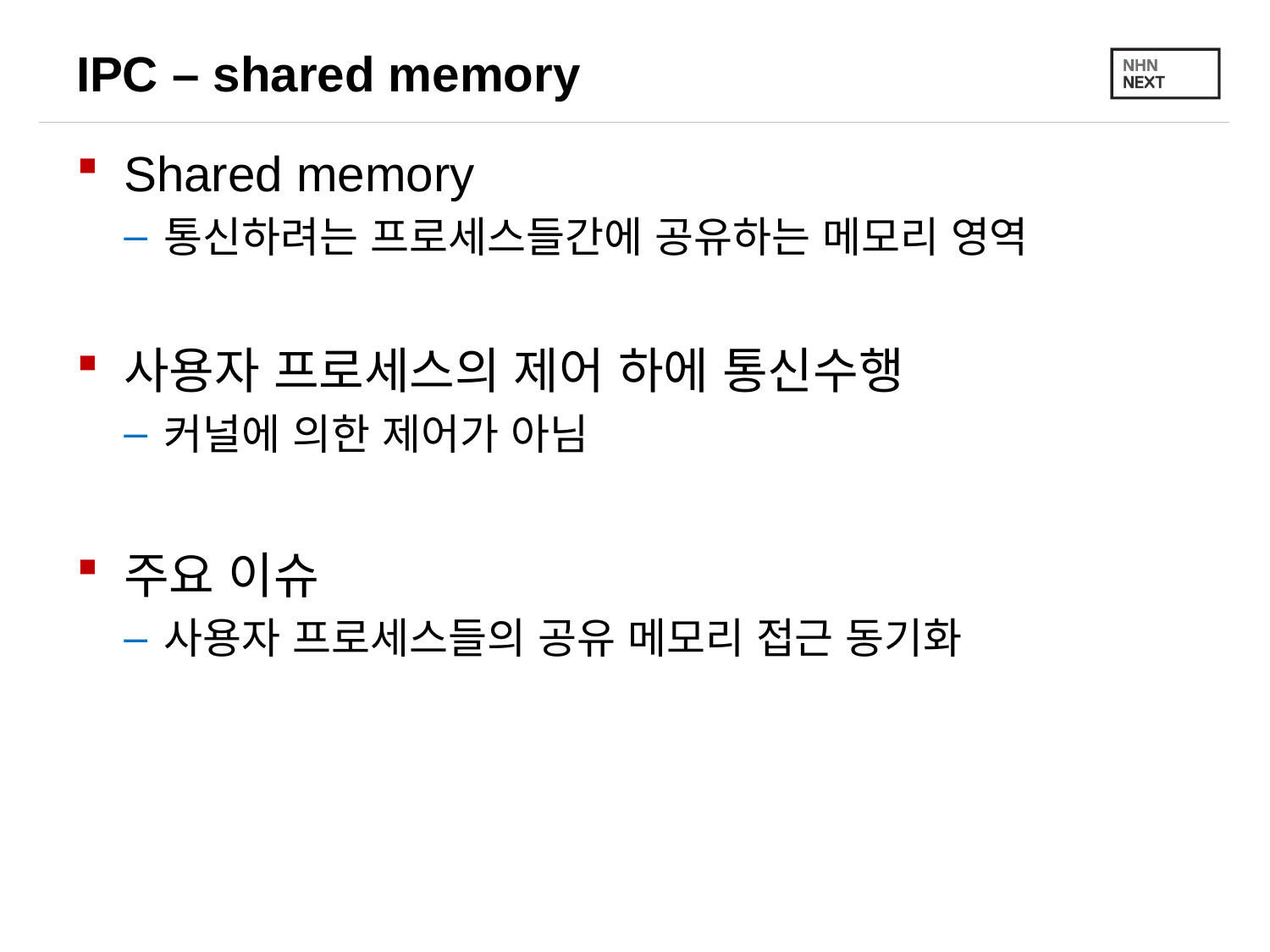

# IPC – shared memory
Shared memory
통신하려는 프로세스들간에 공유하는 메모리 영역

사용자 프로세스의 제어 하에 통신수행
커널에 의한 제어가 아님

주요 이슈
사용자 프로세스들의 공유 메모리 접근 동기화